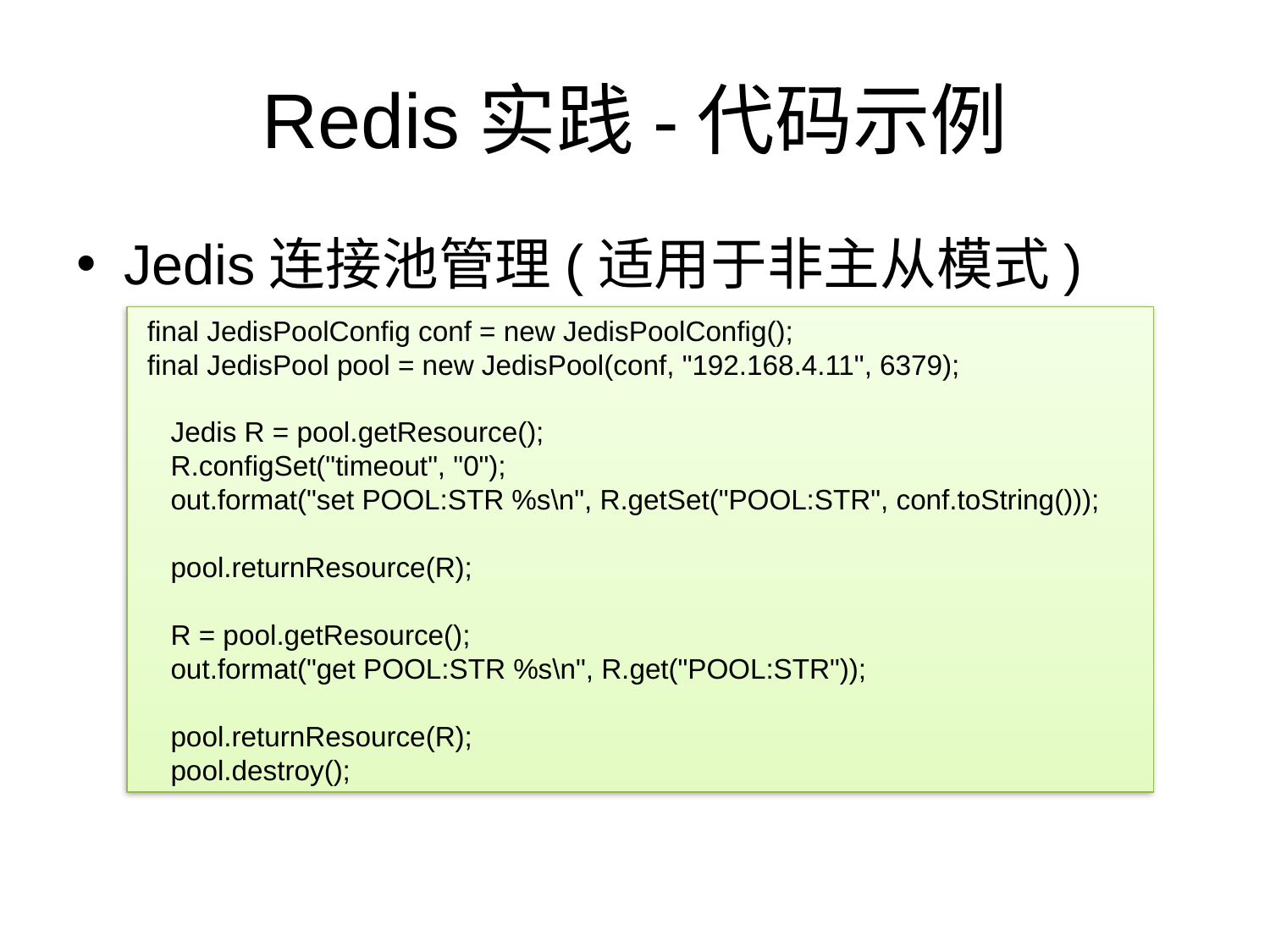

# Redis实践-代码示例
Jedis连接池管理(适用于非主从模式)

 final JedisPoolConfig conf = new JedisPoolConfig();
 final JedisPool pool = new JedisPool(conf, "192.168.4.11", 6379);

    Jedis R = pool.getResource();
    R.configSet("timeout", "0");
    out.format("set POOL:STR %s\n", R.getSet("POOL:STR", conf.toString()));

    pool.returnResource(R);

    R = pool.getResource();
    out.format("get POOL:STR %s\n", R.get("POOL:STR"));

    pool.returnResource(R);
    pool.destroy();